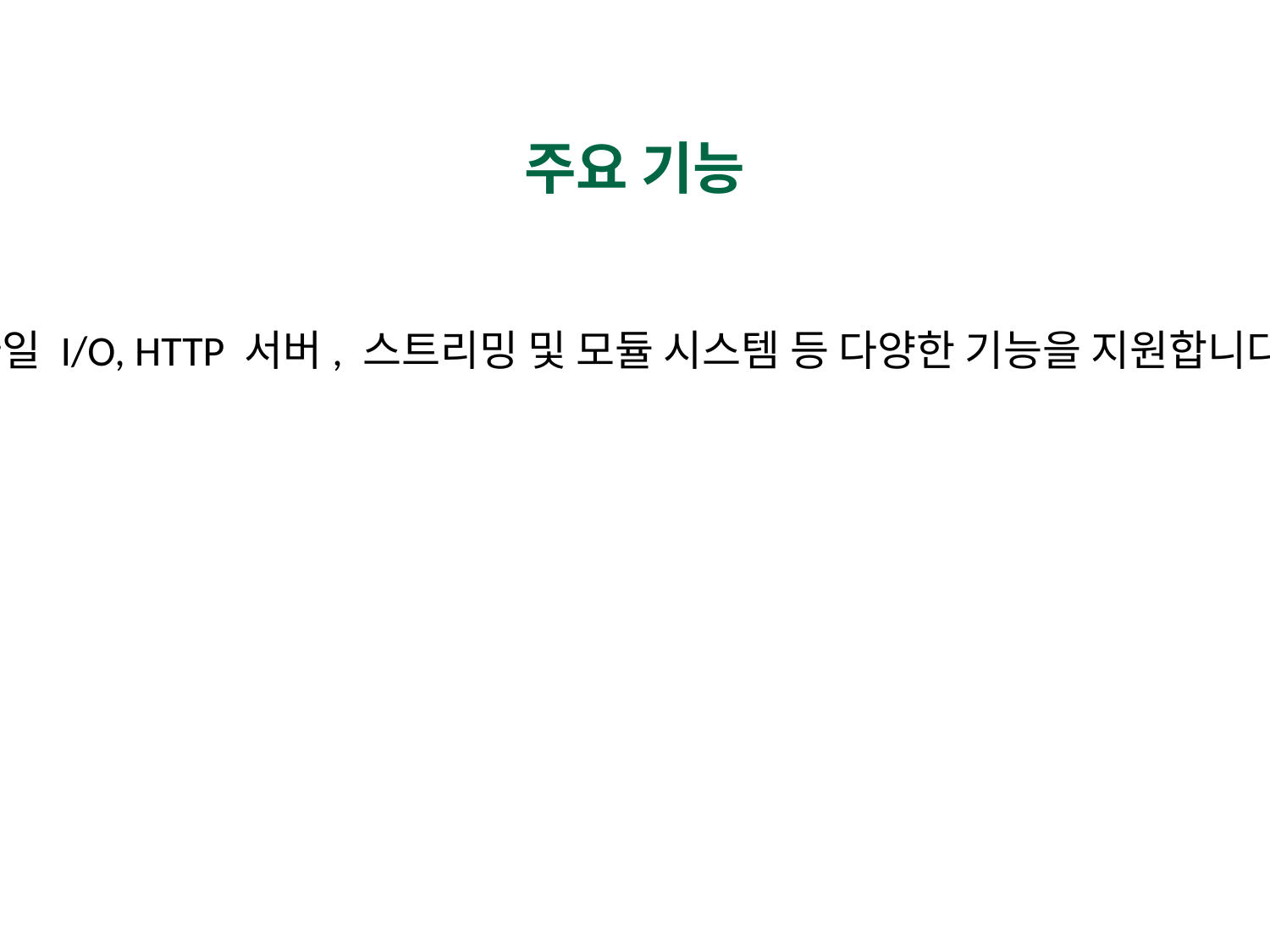

#
주요 기능
파일 I/O, HTTP 서버, 스트리밍 및 모듈 시스템 등 다양한 기능을 지원합니다.